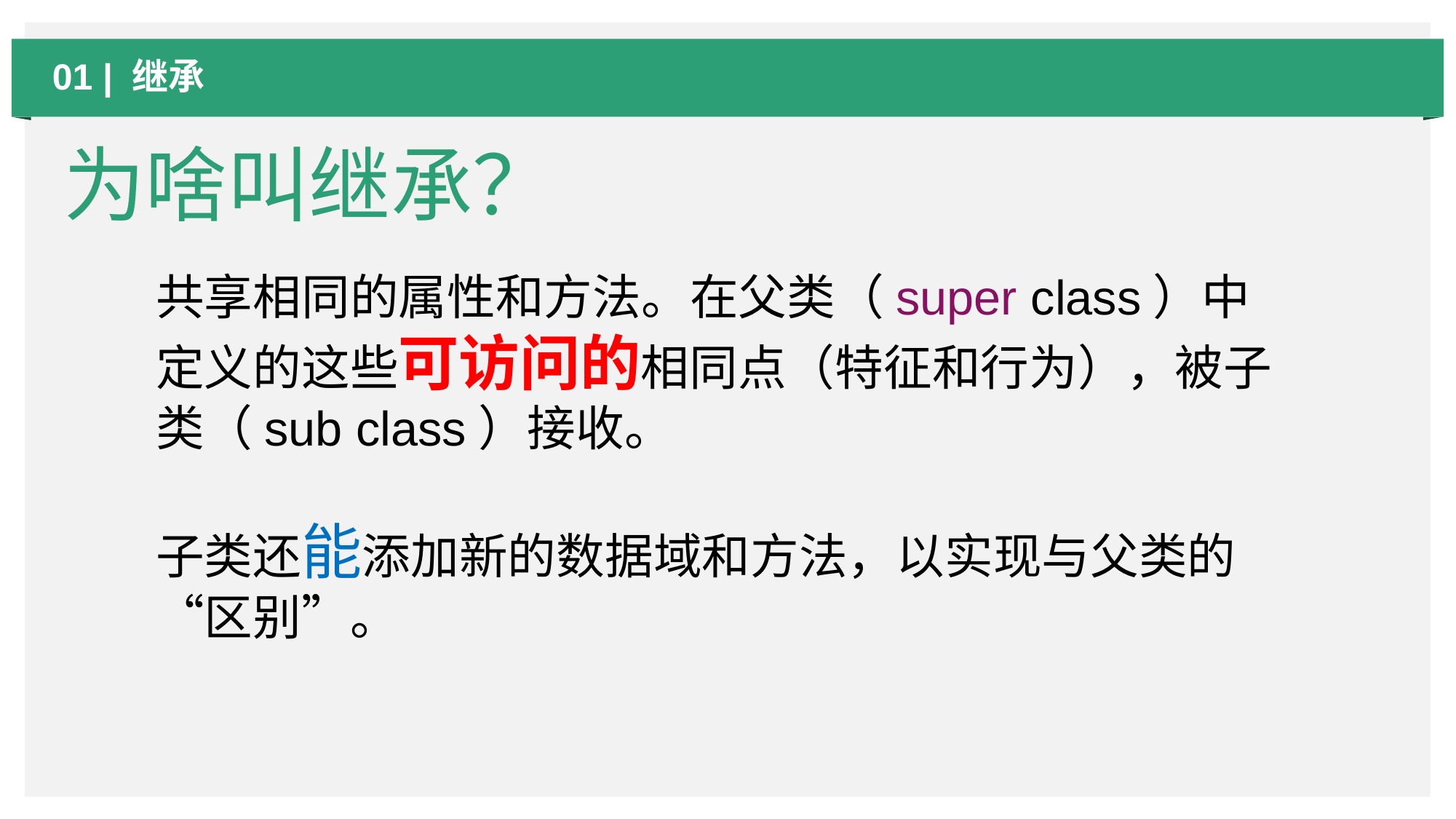

01 | 继承
为啥叫继承？
共享相同的属性和方法。在父类（super class）中定义的这些可访问的相同点（特征和行为），被子类（sub class）接收。

子类还能添加新的数据域和方法，以实现与父类的“区别”。